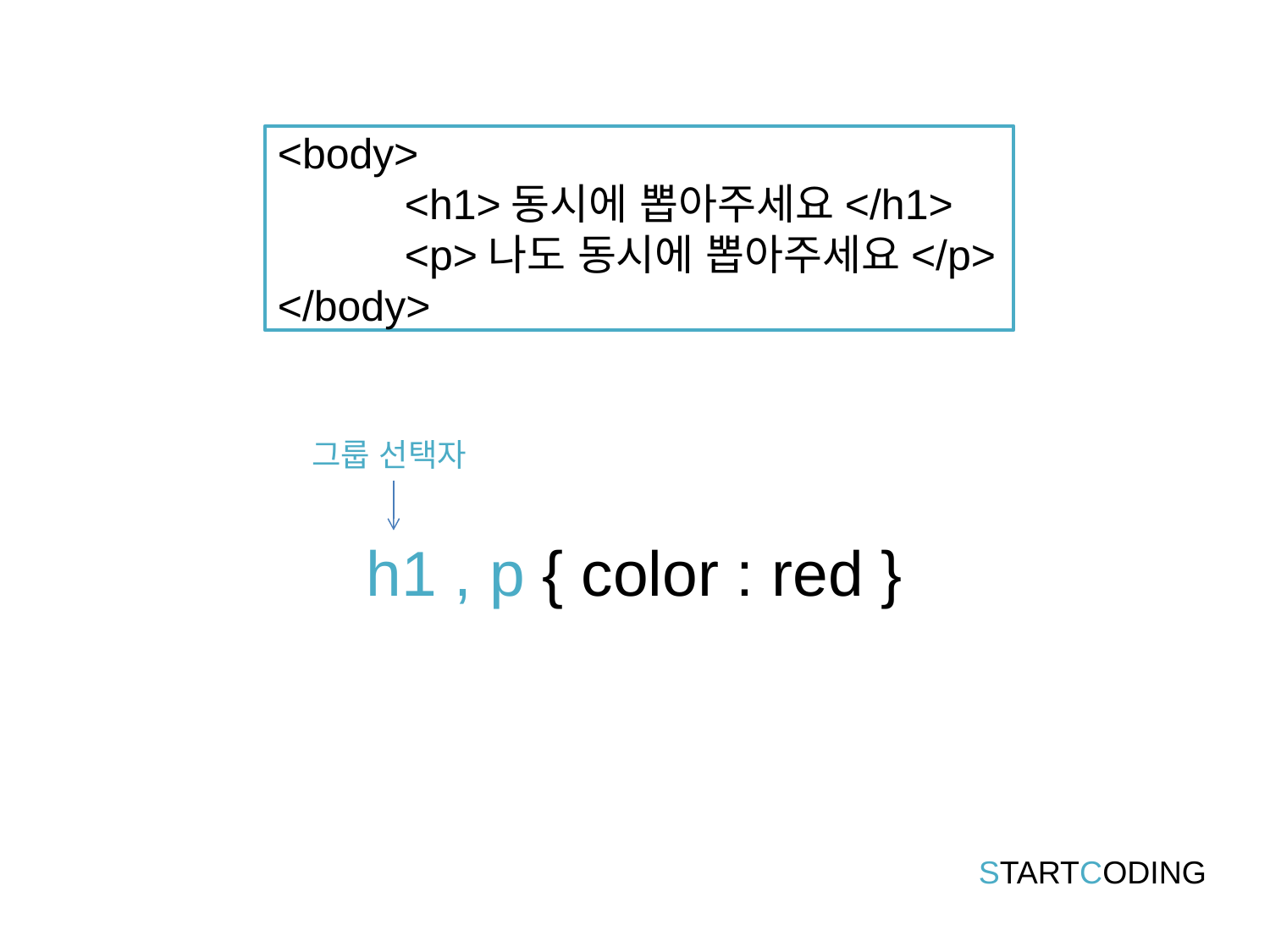

<body>
	<h1>동시에 뽑아주세요</h1>
	<p>나도 동시에 뽑아주세요</p>
</body>
그룹 선택자
h1 , p { color : red }
STARTCODING